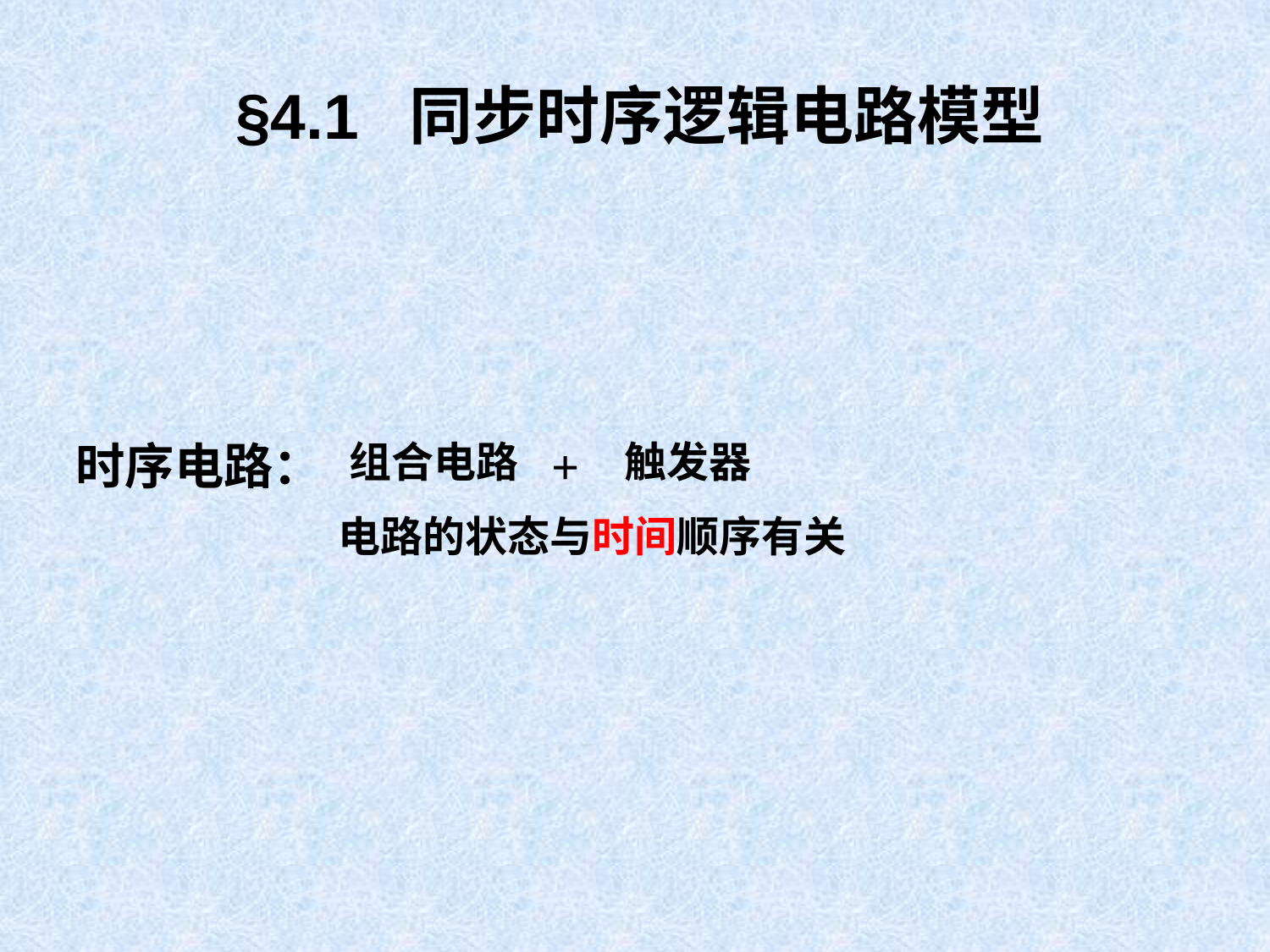

§4.1  同步时序逻辑电路模型
时序电路：
+
组合电路
触发器
电路的状态与时间顺序有关